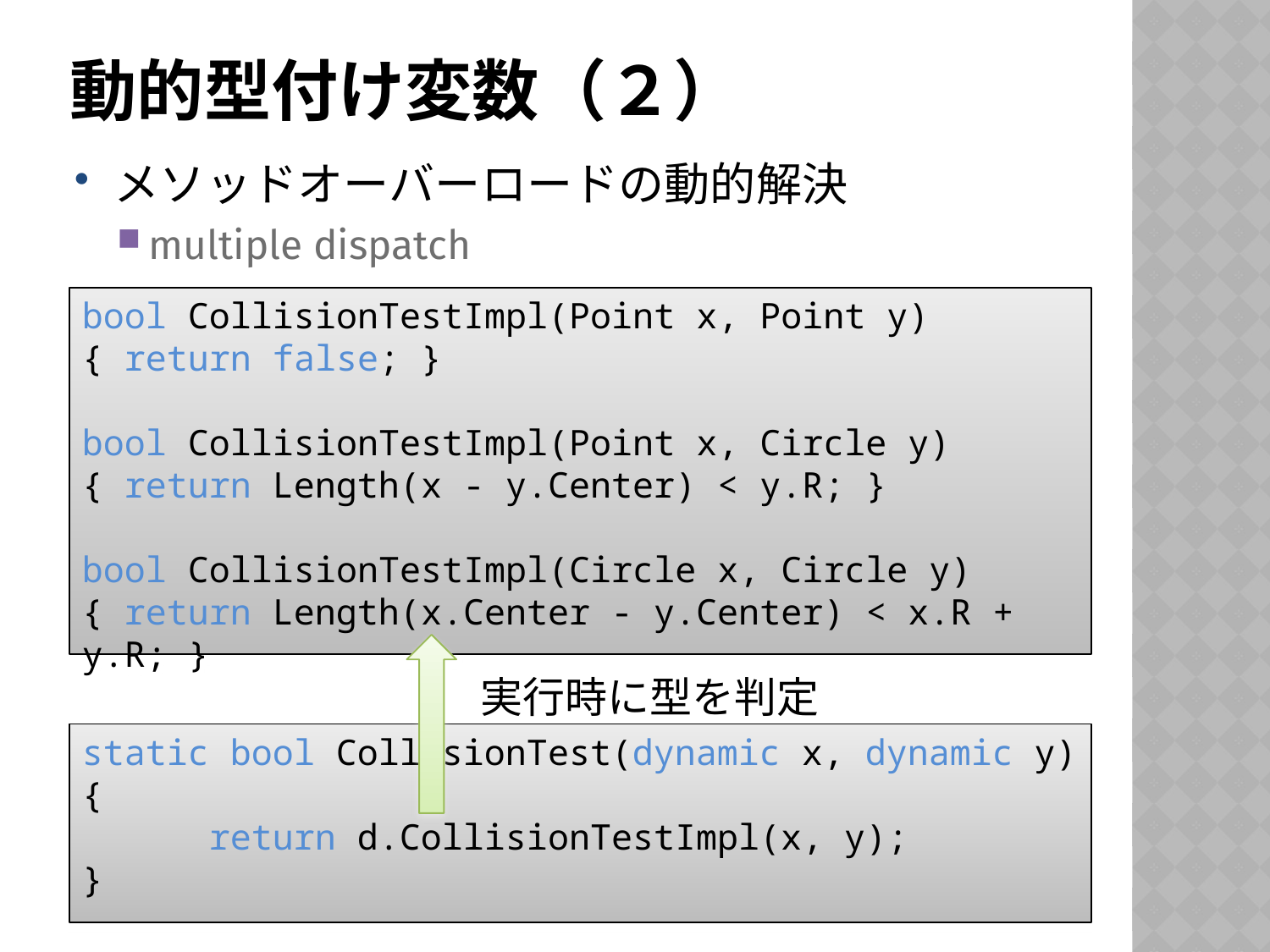

# 動的型付け変数（２）
メソッドオーバーロードの動的解決
multiple dispatch
bool CollisionTestImpl(Point x, Point y)
{ return false; }

bool CollisionTestImpl(Point x, Circle y)
{ return Length(x - y.Center) < y.R; }

bool CollisionTestImpl(Circle x, Circle y)
{ return Length(x.Center - y.Center) < x.R + y.R; }

実行時に型を判定
static bool CollisionTest(dynamic x, dynamic y)
{
	return d.CollisionTestImpl(x, y);
}